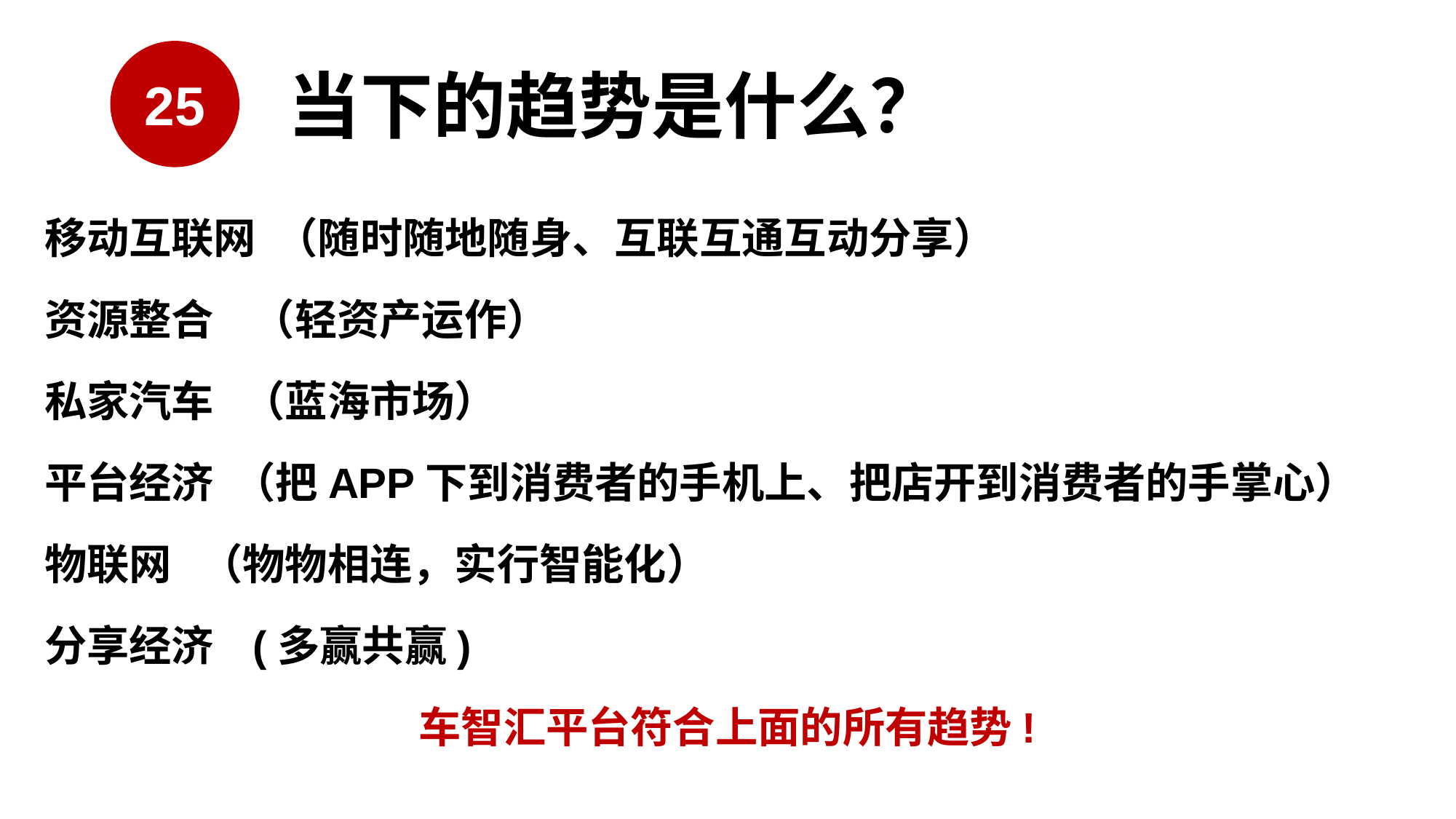

25
当下的趋势是什么？
移动互联网  （随时随地随身、互联互通互动分享）
资源整合    （轻资产运作）
私家汽车   （蓝海市场）
平台经济  （把APP下到消费者的手机上、把店开到消费者的手掌心）
物联网   （物物相连，实行智能化）
分享经济   (多赢共赢)
车智汇平台符合上面的所有趋势!